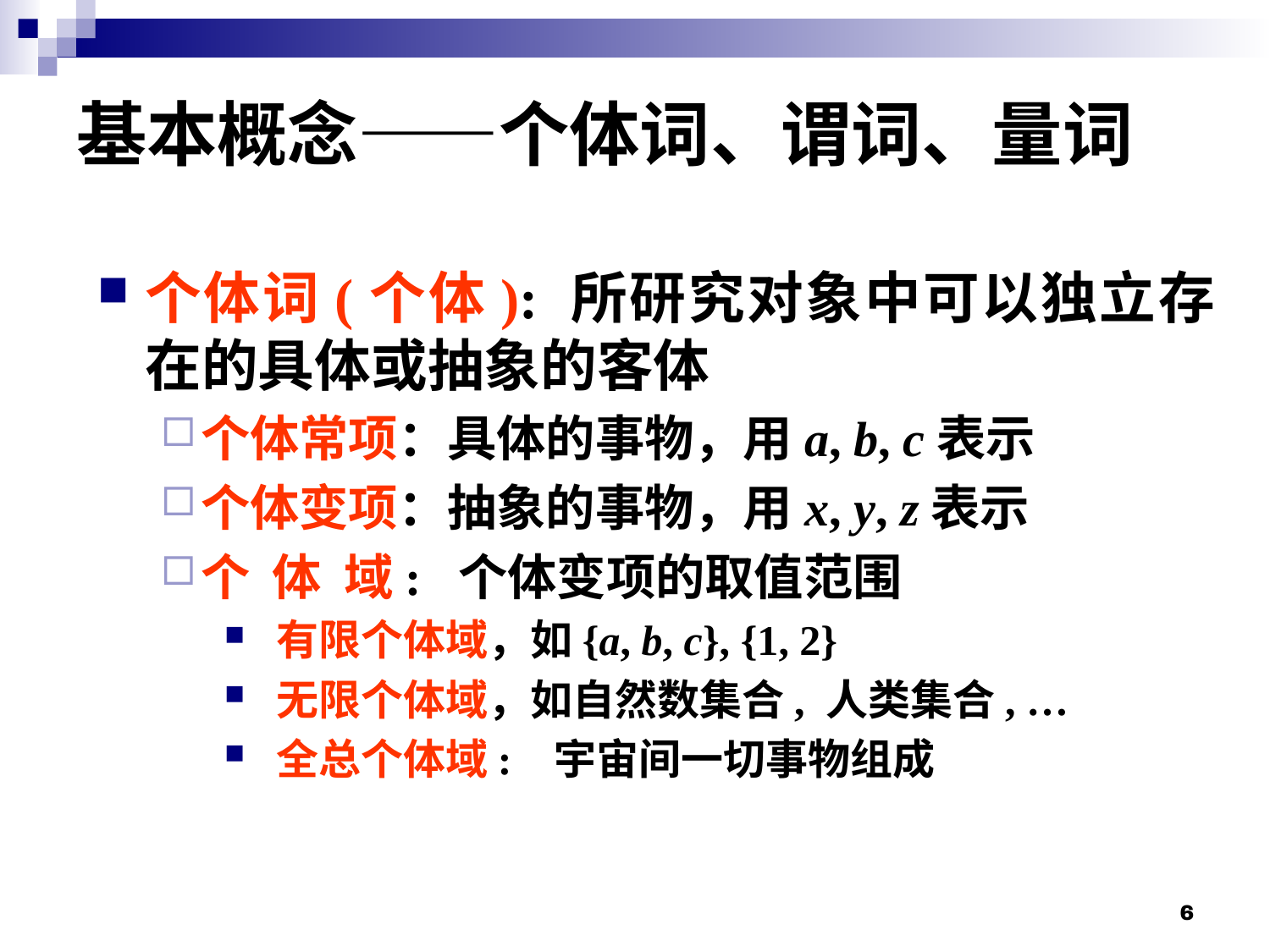

基本概念——个体词、谓词、量词
个体词(个体): 所研究对象中可以独立存在的具体或抽象的客体
个体常项：具体的事物，用a, b, c表示
个体变项：抽象的事物，用x, y, z表示
个  体  域:  个体变项的取值范围
 有限个体域，如{a, b, c}, {1, 2}
 无限个体域，如自然数集合, 人类集合, …
 全总个体域:   宇宙间一切事物组成
6